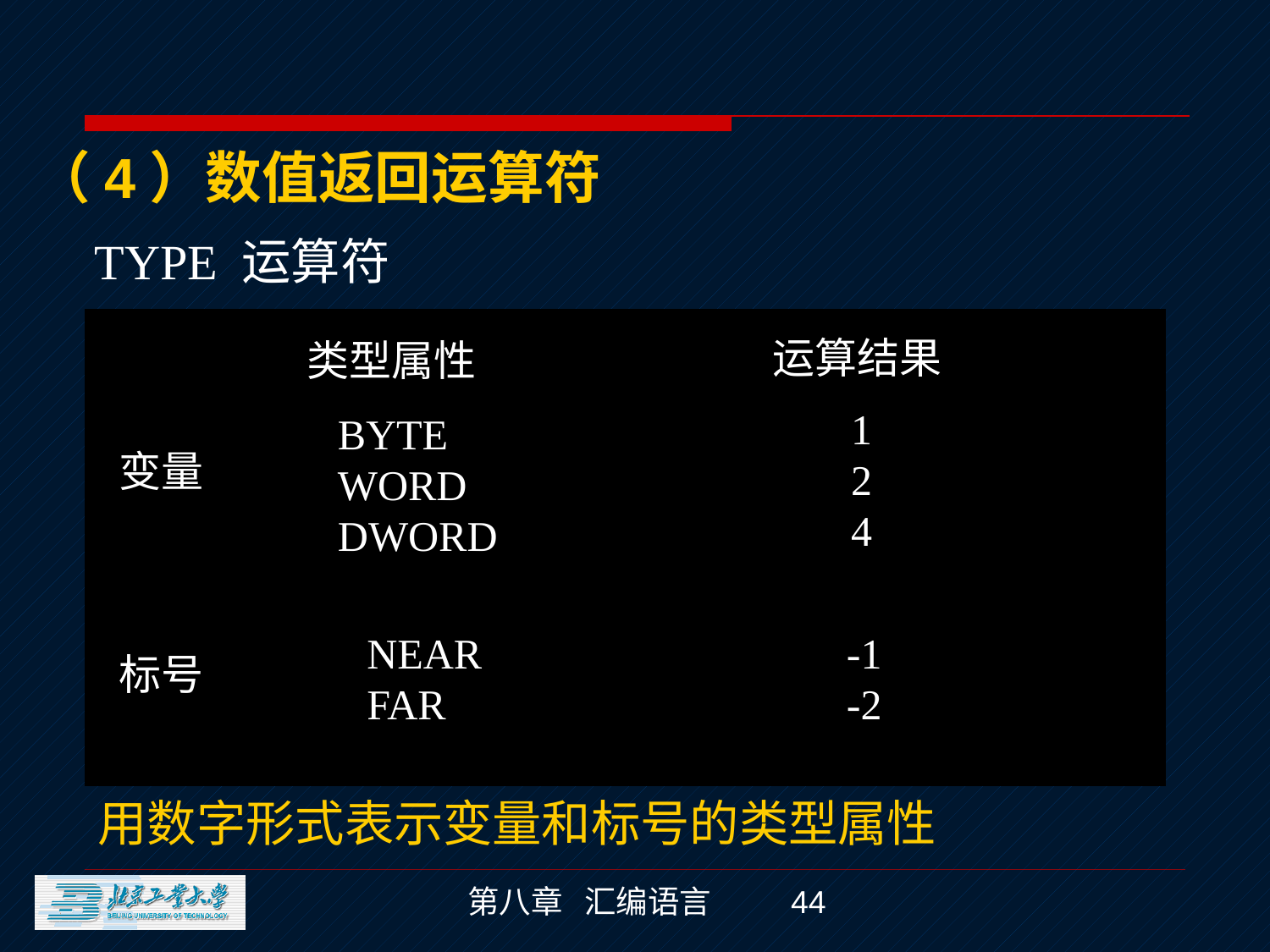

（4）数值返回运算符
 TYPE 运算符

运算结果
类型属性

1
2
4
BYTE
WORD
DWORD
变量

标号

NEAR
FAR
-1
-2
用数字形式表示变量和标号的类型属性